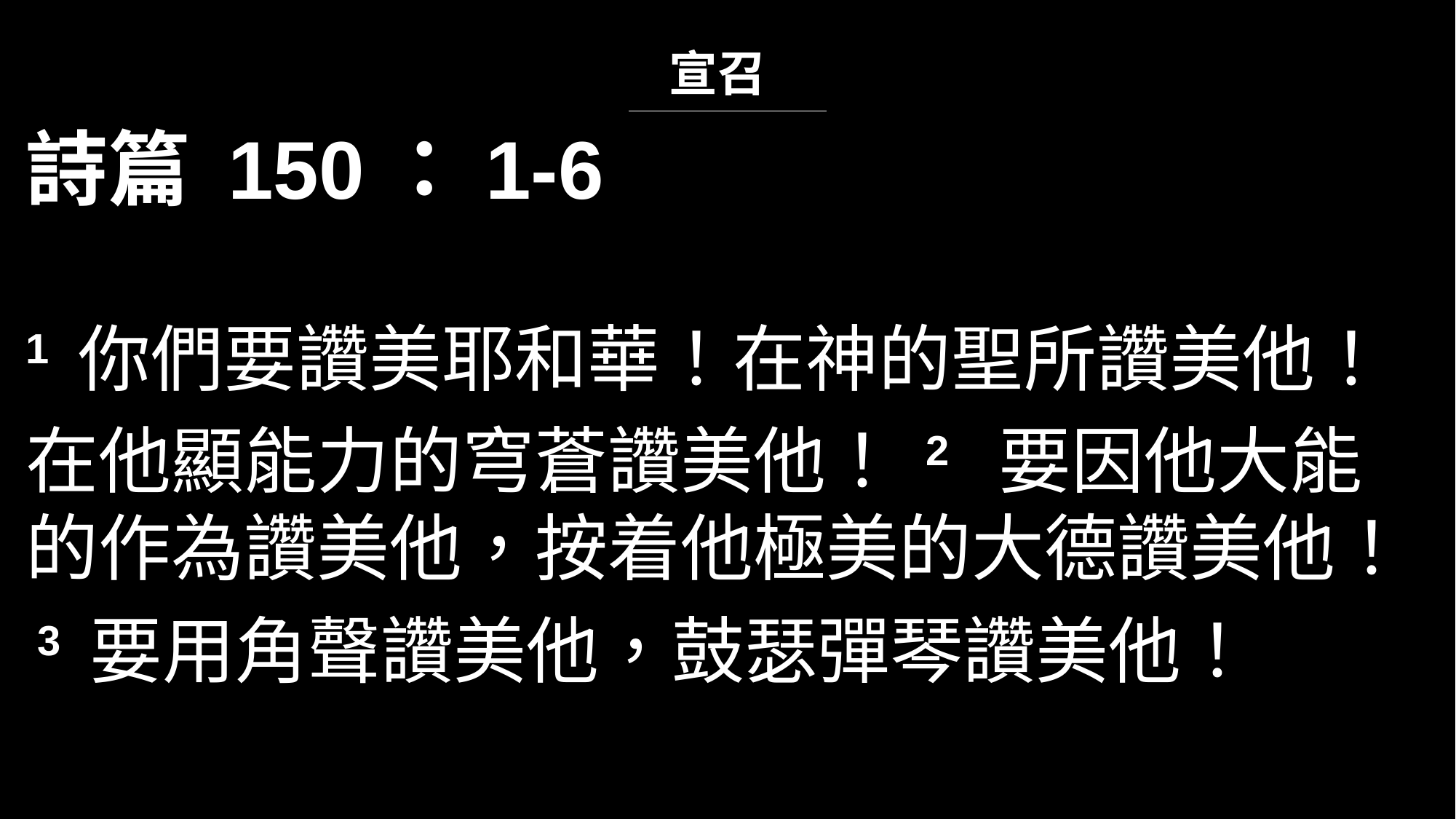

# 宣召
詩篇 150：1-6

1 你們要讚美耶和華！在神的聖所讚美他！
在他顯能力的穹蒼讚美他！ 2  要因他大能的作為讚美他，按着他極美的大德讚美他！
 3 要用角聲讚美他，鼓瑟彈琴讚美他！